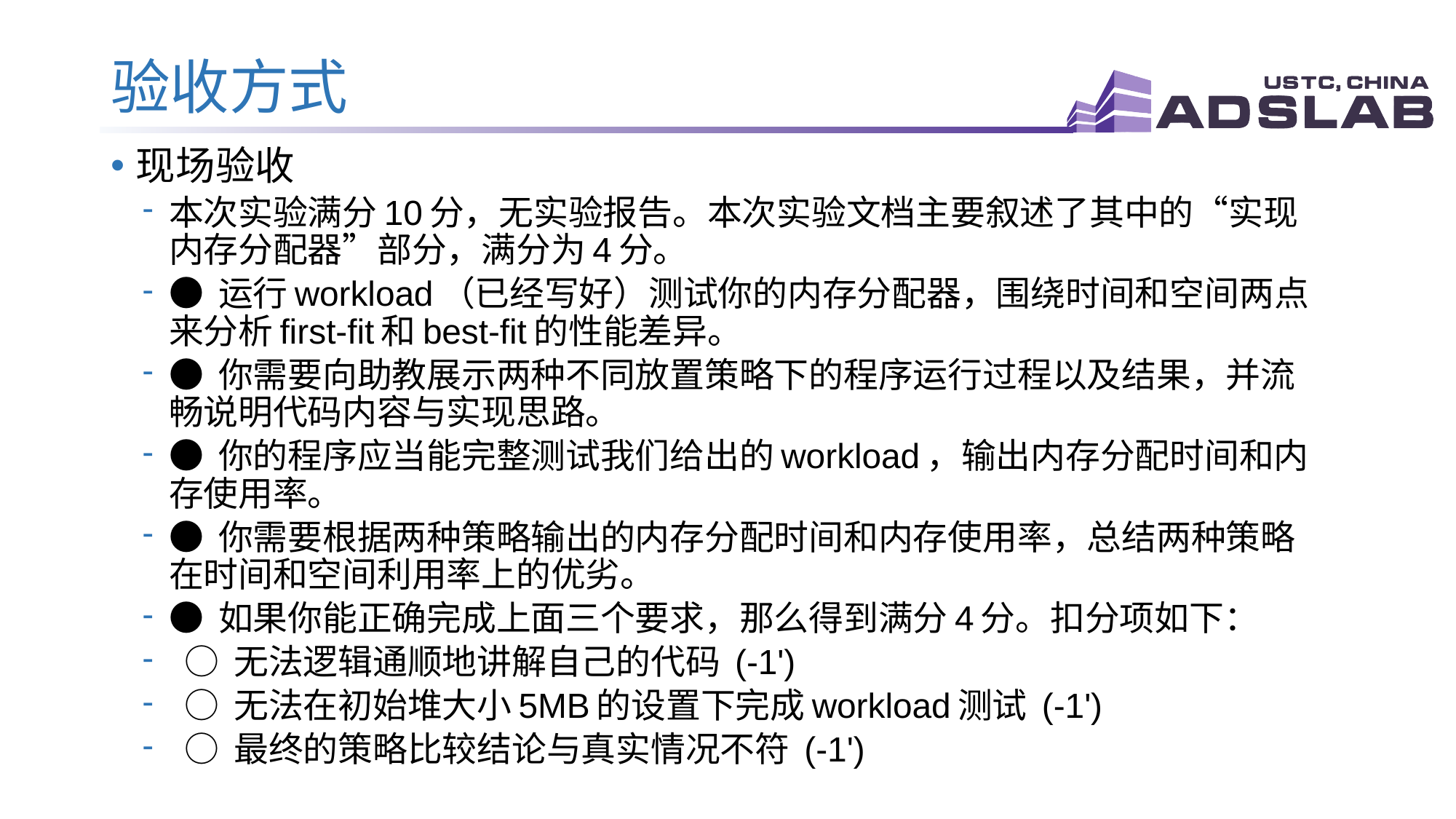

# 验收方式
现场验收
本次实验满分10分，无实验报告。本次实验文档主要叙述了其中的“实现内存分配器”部分，满分为4分。
● 运行workload（已经写好）测试你的内存分配器，围绕时间和空间两点来分析first-fit和best-fit的性能差异。
● 你需要向助教展示两种不同放置策略下的程序运行过程以及结果，并流畅说明代码内容与实现思路。
● 你的程序应当能完整测试我们给出的workload，输出内存分配时间和内存使用率。
● 你需要根据两种策略输出的内存分配时间和内存使用率，总结两种策略在时间和空间利用率上的优劣。
● 如果你能正确完成上面三个要求，那么得到满分4分。扣分项如下：
  ○ 无法逻辑通顺地讲解自己的代码 (-1')
  ○ 无法在初始堆大小5MB的设置下完成workload测试 (-1')
  ○ 最终的策略比较结论与真实情况不符 (-1')

24